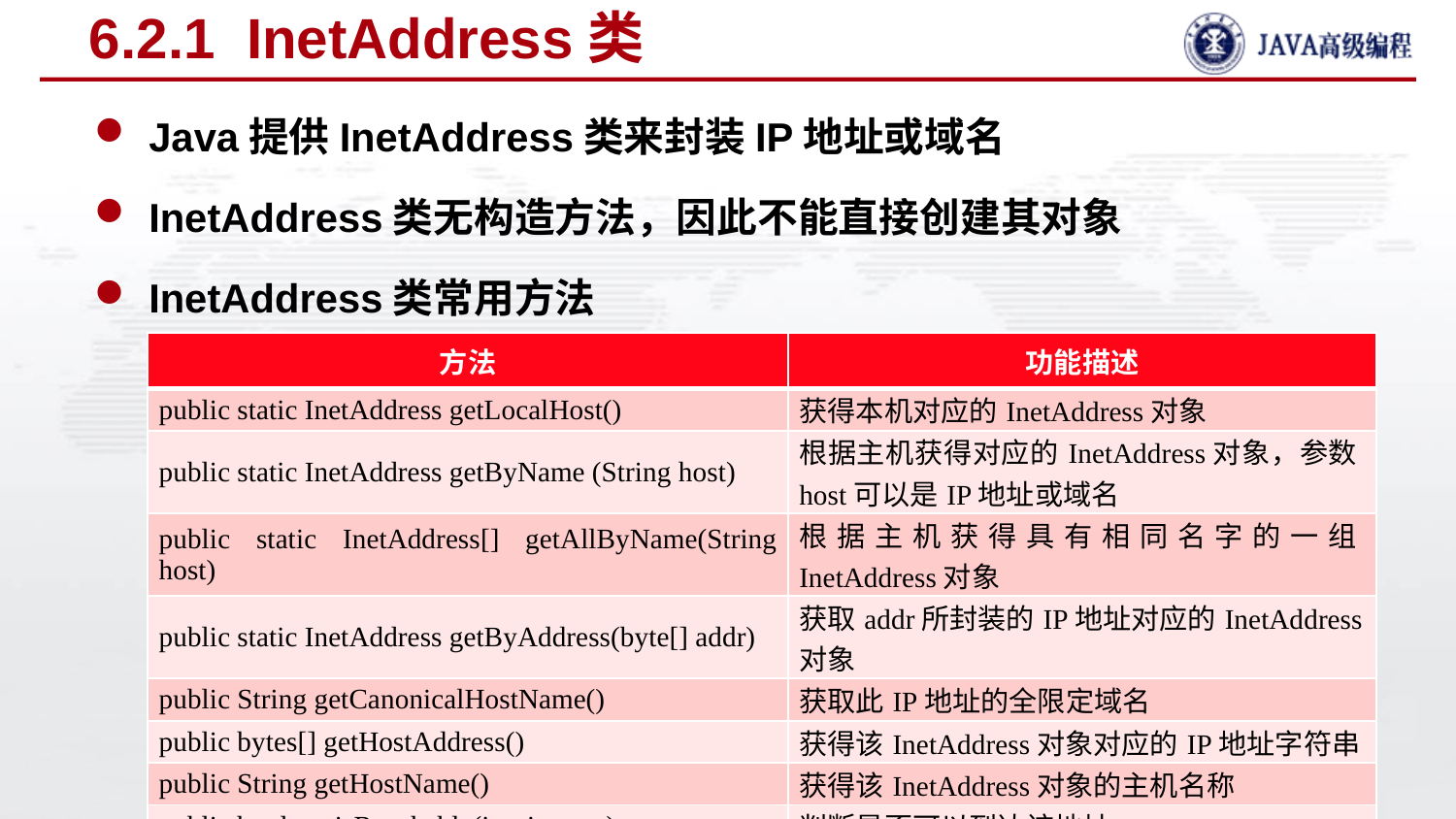

# 6.2.1  InetAddress类
Java提供InetAddress类来封装IP地址或域名
InetAddress类无构造方法，因此不能直接创建其对象
InetAddress类常用方法

| 方法 | 功能描述 |
| --- | --- |
| public static InetAddress getLocalHost() | 获得本机对应的InetAddress对象 |
| public static InetAddress getByName (String host) | 根据主机获得对应的InetAddress对象，参数host可以是IP地址或域名 |
| public static InetAddress[] getAllByName(String host) | 根据主机获得具有相同名字的一组InetAddress对象 |
| public static InetAddress getByAddress(byte[] addr) | 获取addr所封装的IP地址对应的InetAddress对象 |
| public String getCanonicalHostName() | 获取此IP地址的全限定域名 |
| public bytes[] getHostAddress() | 获得该InetAddress对象对应的IP地址字符串 |
| public String getHostName() | 获得该InetAddress对象的主机名称 |
| public boolean isReachable(int timeout) | 判断是否可以到达该地址 |